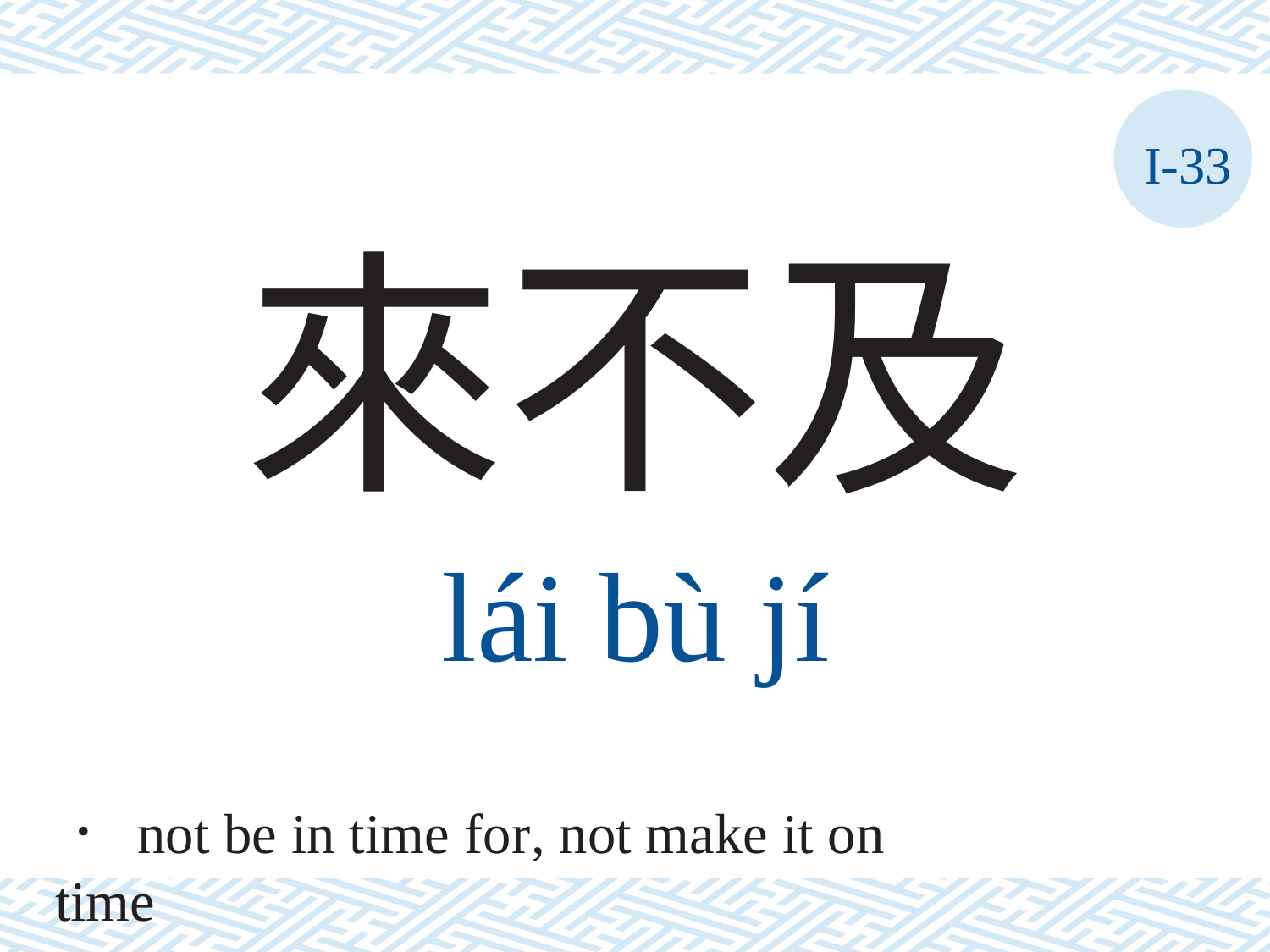

I-33
來不及
lái	bù	jí
． not be in time for, not make it on time